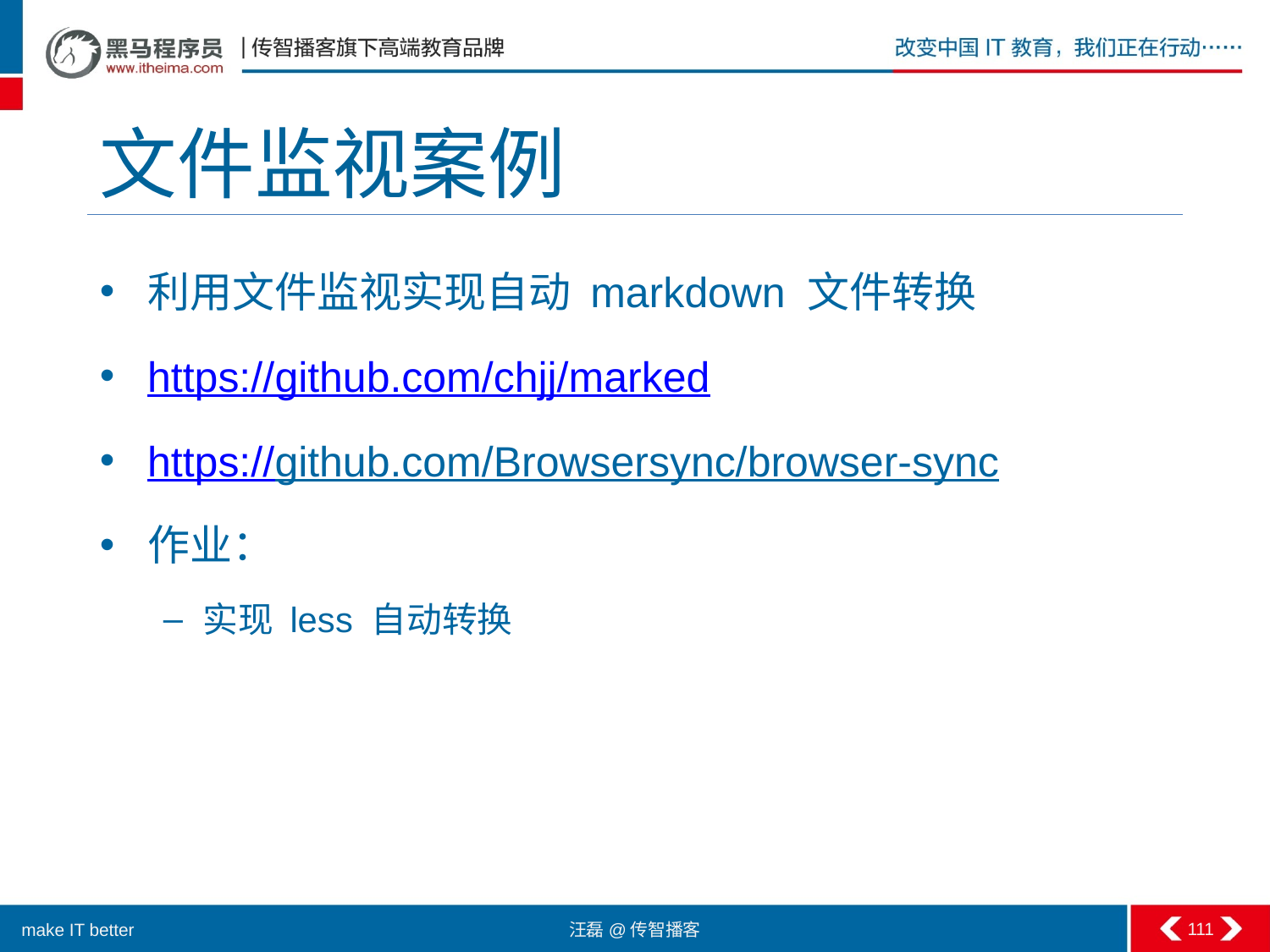

# 文件监视案例
利用文件监视实现自动 markdown 文件转换
https://github.com/chjj/marked
https://github.com/Browsersync/browser-sync
作业：
实现 less 自动转换
111
汪磊@传智播客
make IT better